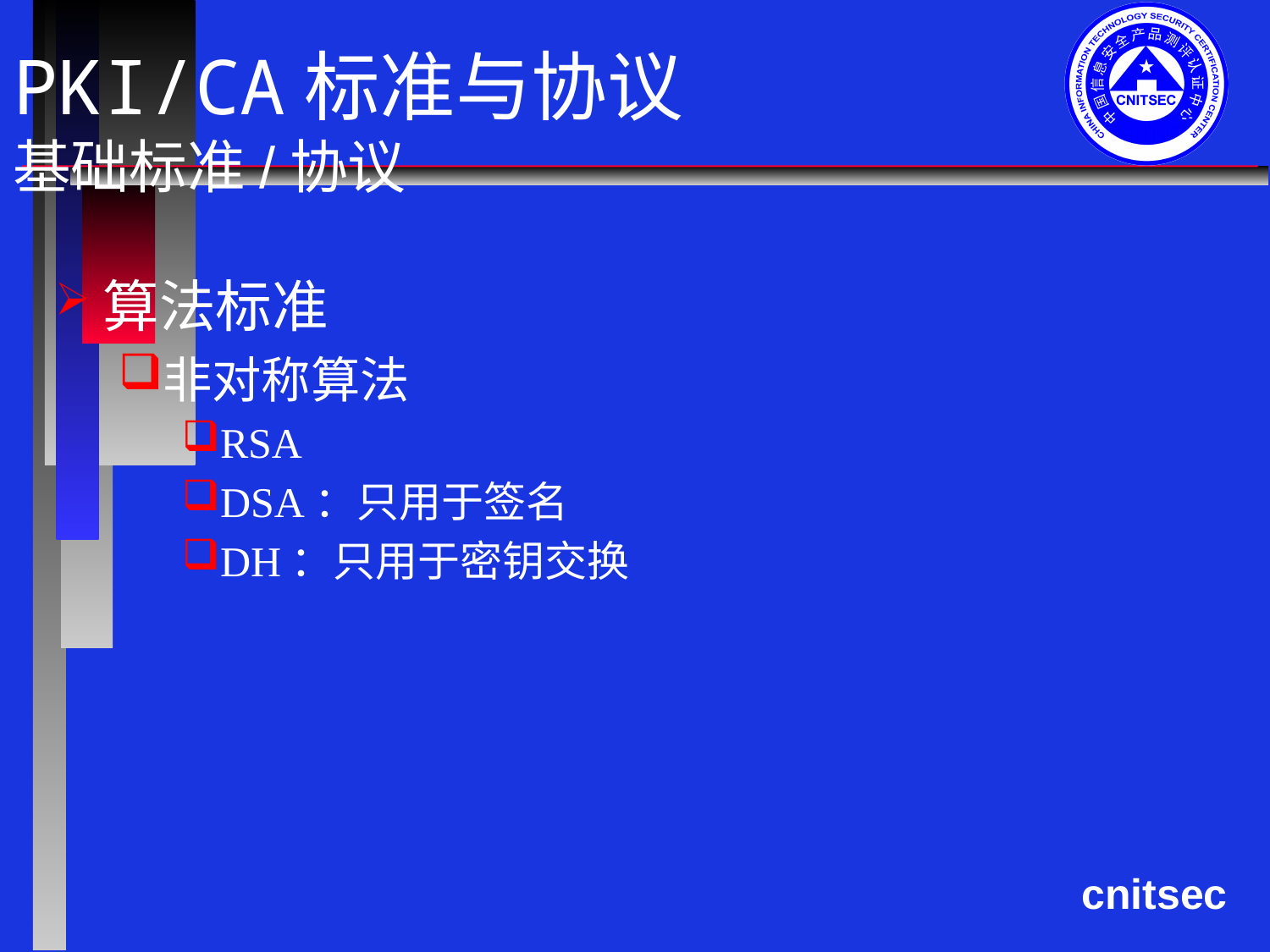

# PKI/CA标准与协议 基础标准/协议
算法标准
非对称算法
RSA
DSA：只用于签名
DH：只用于密钥交换